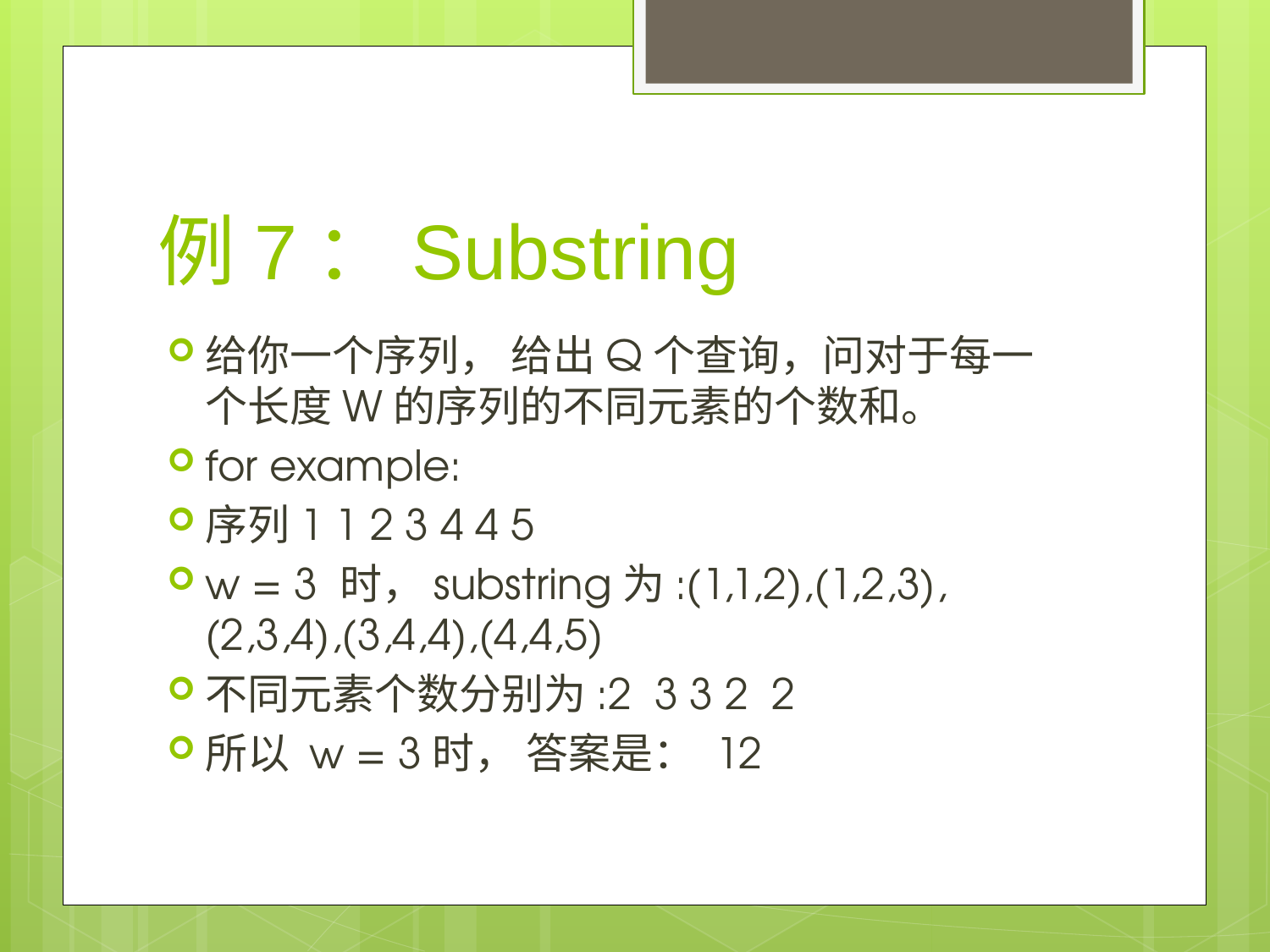

# 例7：Substring
给你一个序列， 给出Q个查询，问对于每一个长度W的序列的不同元素的个数和。
for example:
序列1 1 2 3 4 4 5
w = 3 时，substring为:(1,1,2),(1,2,3),(2,3,4),(3,4,4),(4,4,5)
不同元素个数分别为:2  3 3 2  2
所以 w = 3时， 答案是： 12